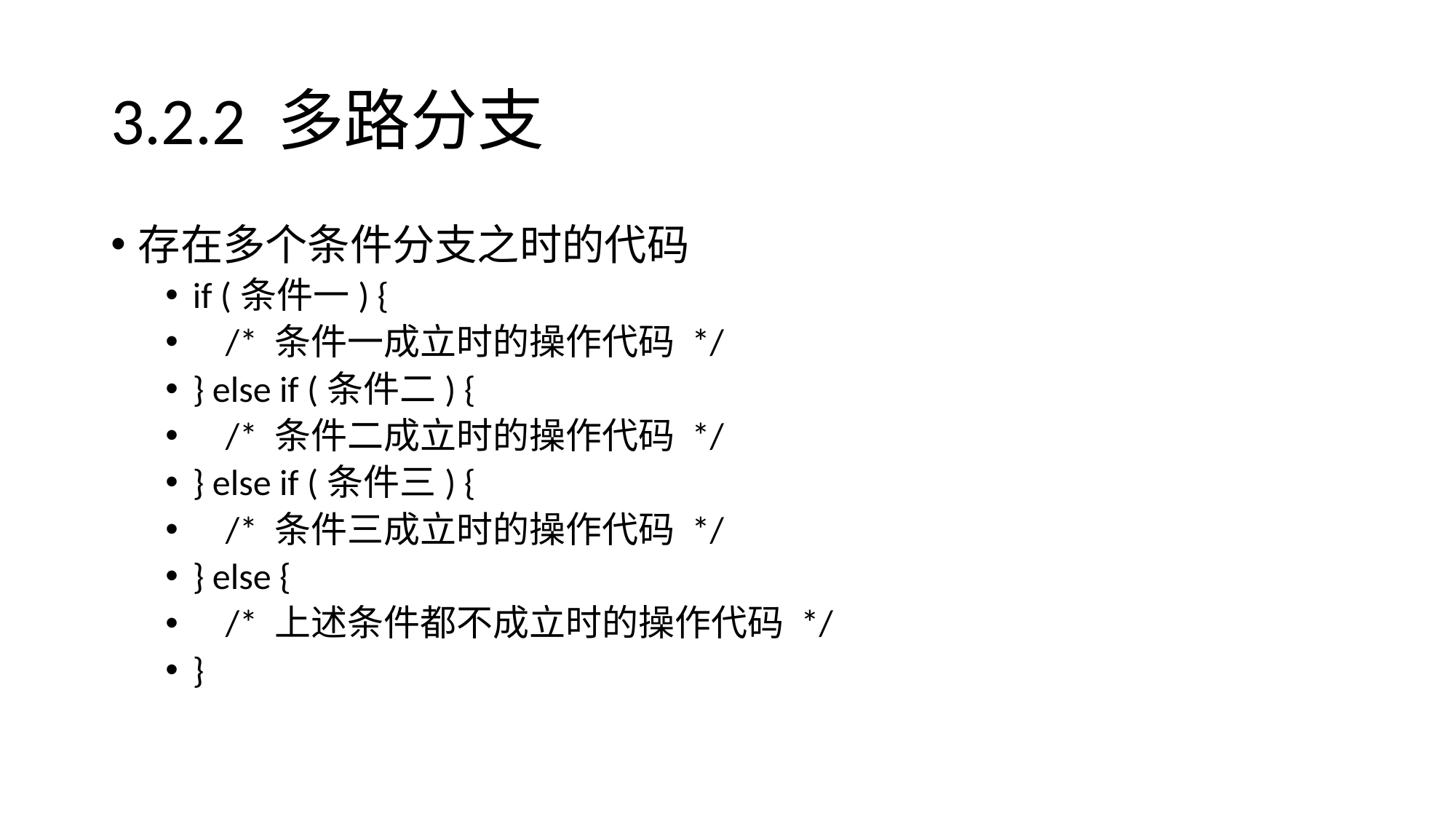

# 3.2.2 多路分支
存在多个条件分支之时的代码
if (条件一) {
    /* 条件一成立时的操作代码 */
} else if (条件二) {
    /* 条件二成立时的操作代码 */
} else if (条件三) {
    /* 条件三成立时的操作代码 */
} else {
    /* 上述条件都不成立时的操作代码 */
}